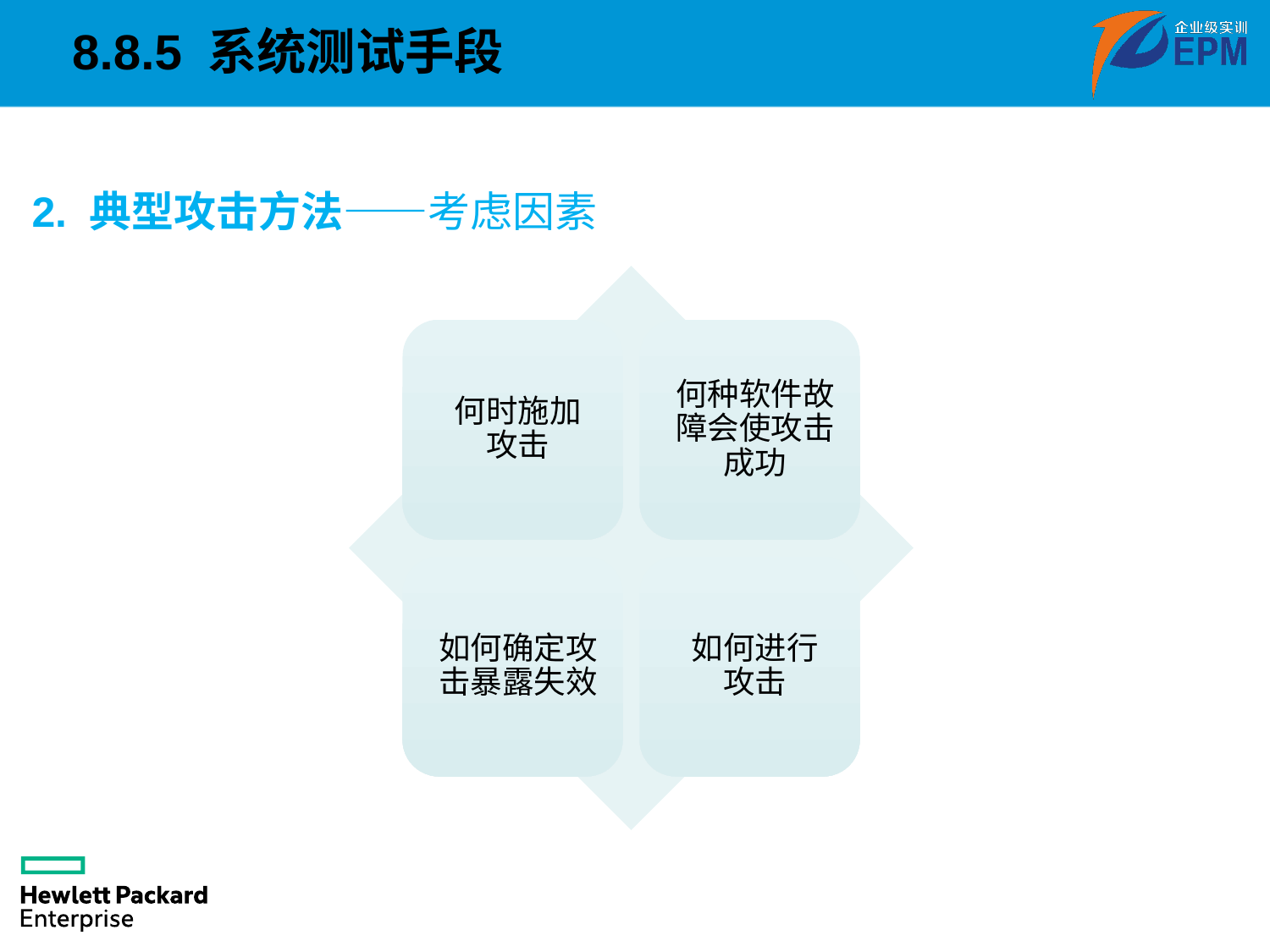

8.8.5 系统测试手段
2. 典型攻击方法——考虑因素
何时施加
攻击
何种软件故障会使攻击成功
如何确定攻击暴露失效
如何进行
攻击